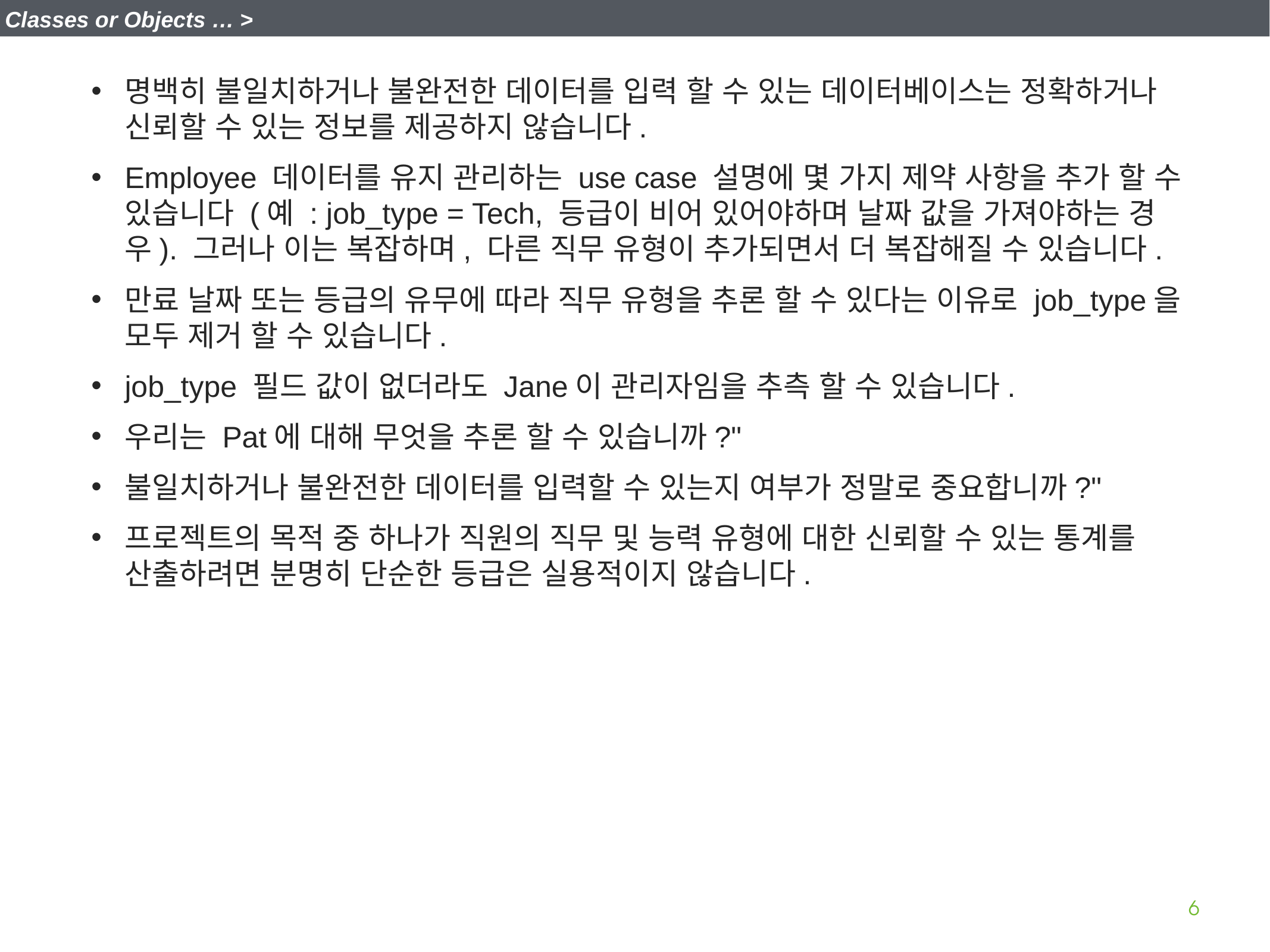

Classes or Objects … >
명백히 불일치하거나 불완전한 데이터를 입력 할 수 있는 데이터베이스는 정확하거나 신뢰할 수 있는 정보를 제공하지 않습니다.
Employee 데이터를 유지 관리하는 use case 설명에 몇 가지 제약 사항을 추가 할 수 있습니다 (예 : job_type = Tech, 등급이 비어 있어야하며 날짜 값을 가져야하는 경우). 그러나 이는 복잡하며, 다른 직무 유형이 추가되면서 더 복잡해질 수 있습니다.
만료 날짜 또는 등급의 유무에 따라 직무 유형을 추론 할 수 있다는 이유로 job_type을 모두 제거 할 수 있습니다.
job_type 필드 값이 없더라도 Jane이 관리자임을 추측 할 수 있습니다.
우리는 Pat에 대해 무엇을 추론 할 수 있습니까?"
불일치하거나 불완전한 데이터를 입력할 수 있는지 여부가 정말로 중요합니까?"
프로젝트의 목적 중 하나가 직원의 직무 및 능력 유형에 대한 신뢰할 수 있는 통계를 산출하려면 분명히 단순한 등급은 실용적이지 않습니다.
6